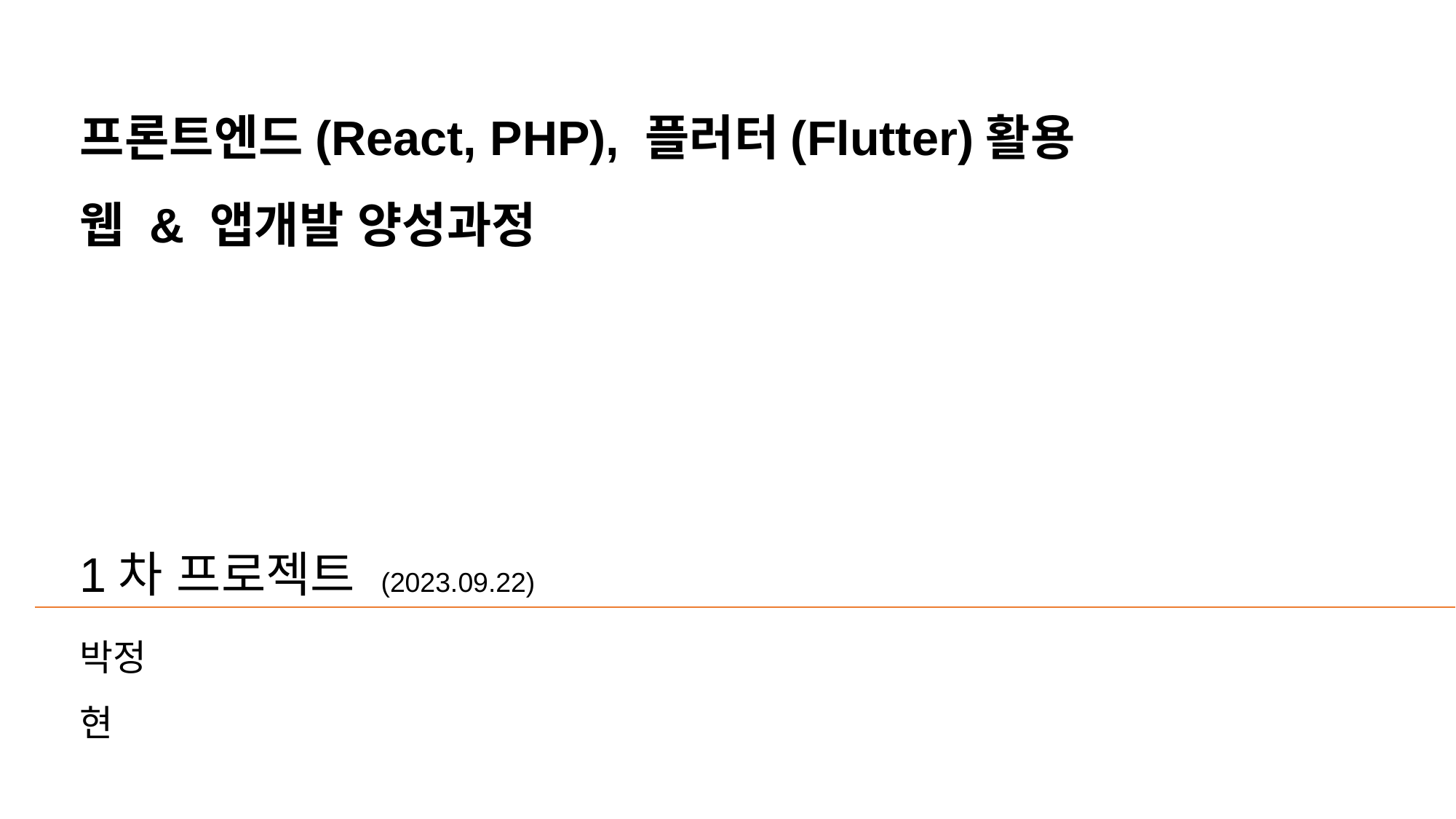

# 프론트엔드(React, PHP), 플러터(Flutter)활용 웹 & 앱개발 양성과정 1차 프로젝트 (2023.09.22)
박정현